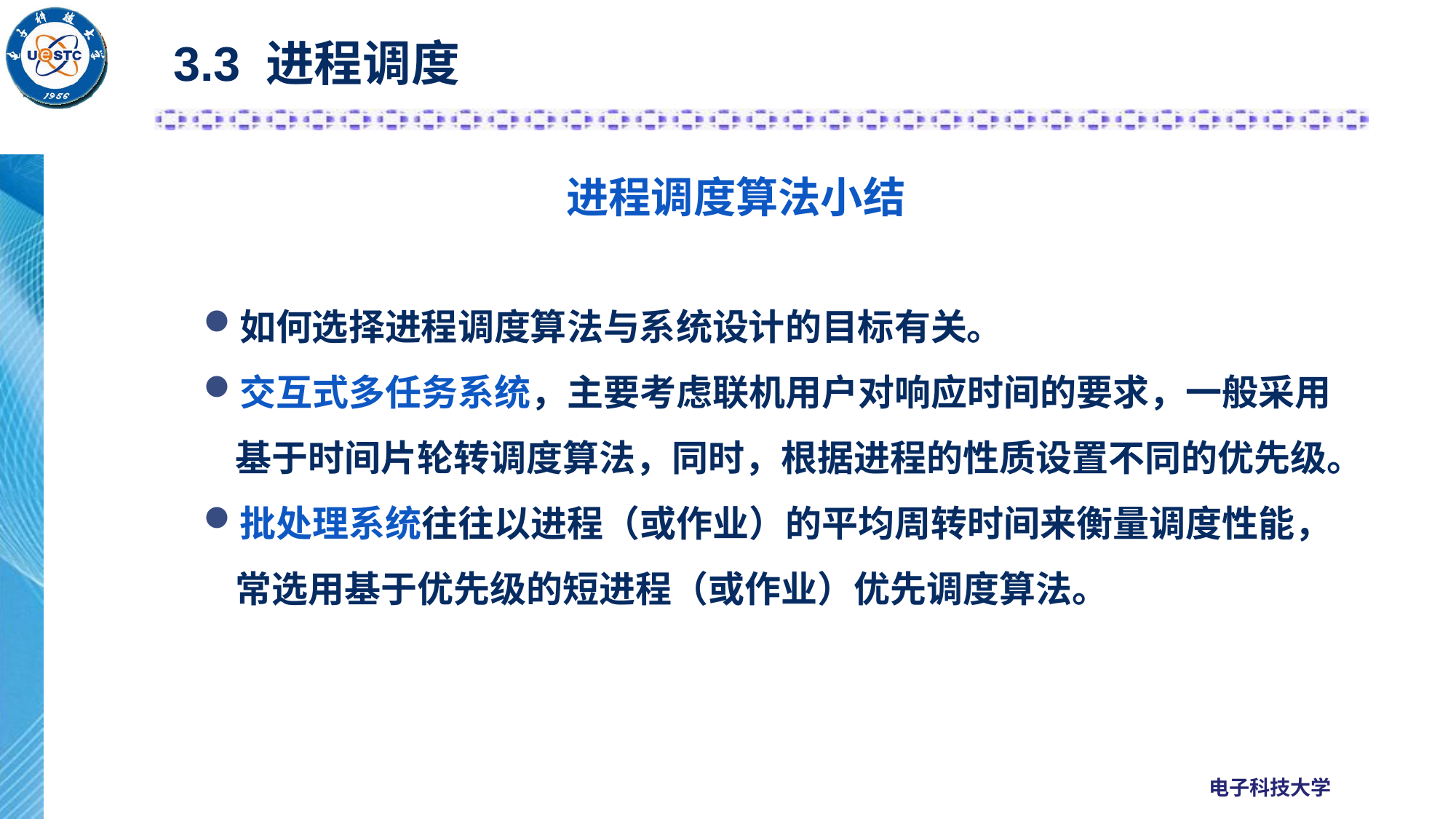

3.3 进程调度
# 进程调度算法小结
如何选择进程调度算法与系统设计的目标有关。
交互式多任务系统，主要考虑联机用户对响应时间的要求，一般采用基于时间片轮转调度算法，同时，根据进程的性质设置不同的优先级。
批处理系统往往以进程（或作业）的平均周转时间来衡量调度性能，常选用基于优先级的短进程（或作业）优先调度算法。